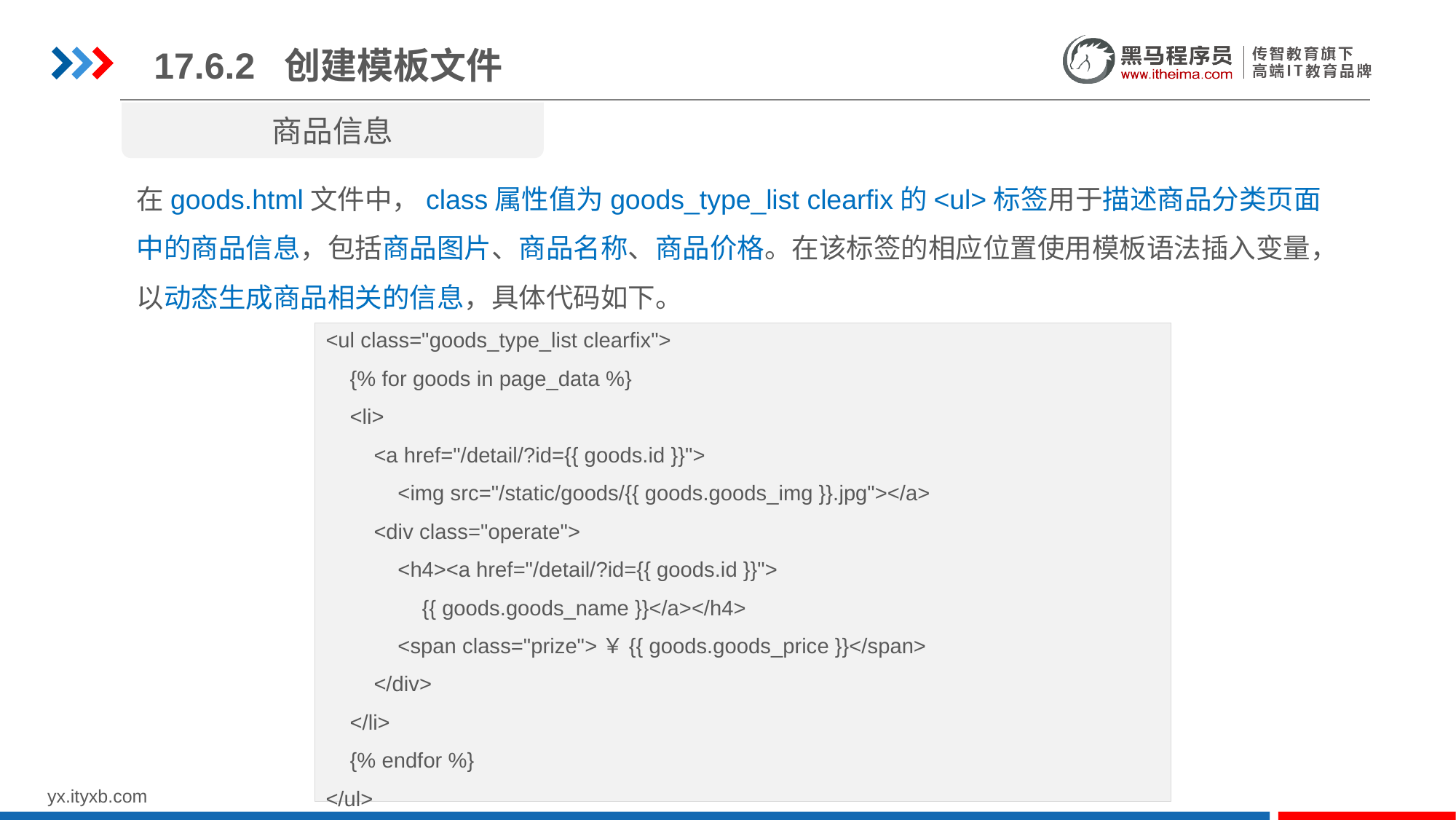

17.6.2  创建模板文件

商品信息
在goods.html文件中，class属性值为goods_type_list clearfix的<ul>标签用于描述商品分类页面中的商品信息，包括商品图片、商品名称、商品价格。在该标签的相应位置使用模板语法插入变量，以动态生成商品相关的信息，具体代码如下。
<ul class="goods_type_list clearfix">
    {% for goods in page_data %}
    <li>
        <a href="/detail/?id={{ goods.id }}">
            <img src="/static/goods/{{ goods.goods_img }}.jpg"></a>
        <div class="operate">
            <h4><a href="/detail/?id={{ goods.id }}">
                {{ goods.goods_name }}</a></h4>
            <span class="prize">￥{{ goods.goods_price }}</span>
        </div>
    </li>
    {% endfor %}
</ul>